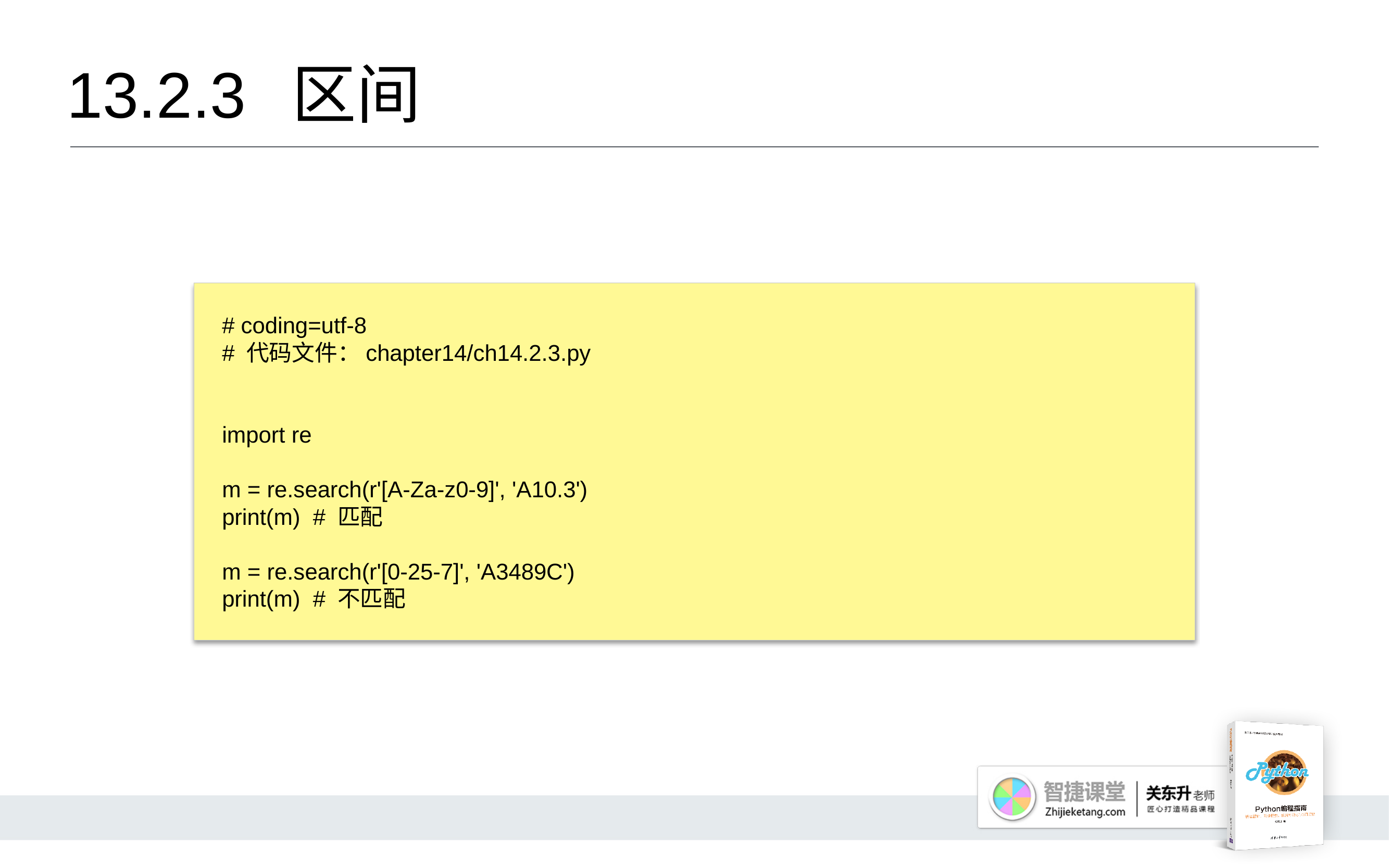

# 13.2.3 	区间
# coding=utf-8
# 代码文件：chapter14/ch14.2.3.py

import re

m = re.search(r'[A-Za-z0-9]', 'A10.3')
print(m)  # 匹配

m = re.search(r'[0-25-7]', 'A3489C')
print(m)  # 不匹配